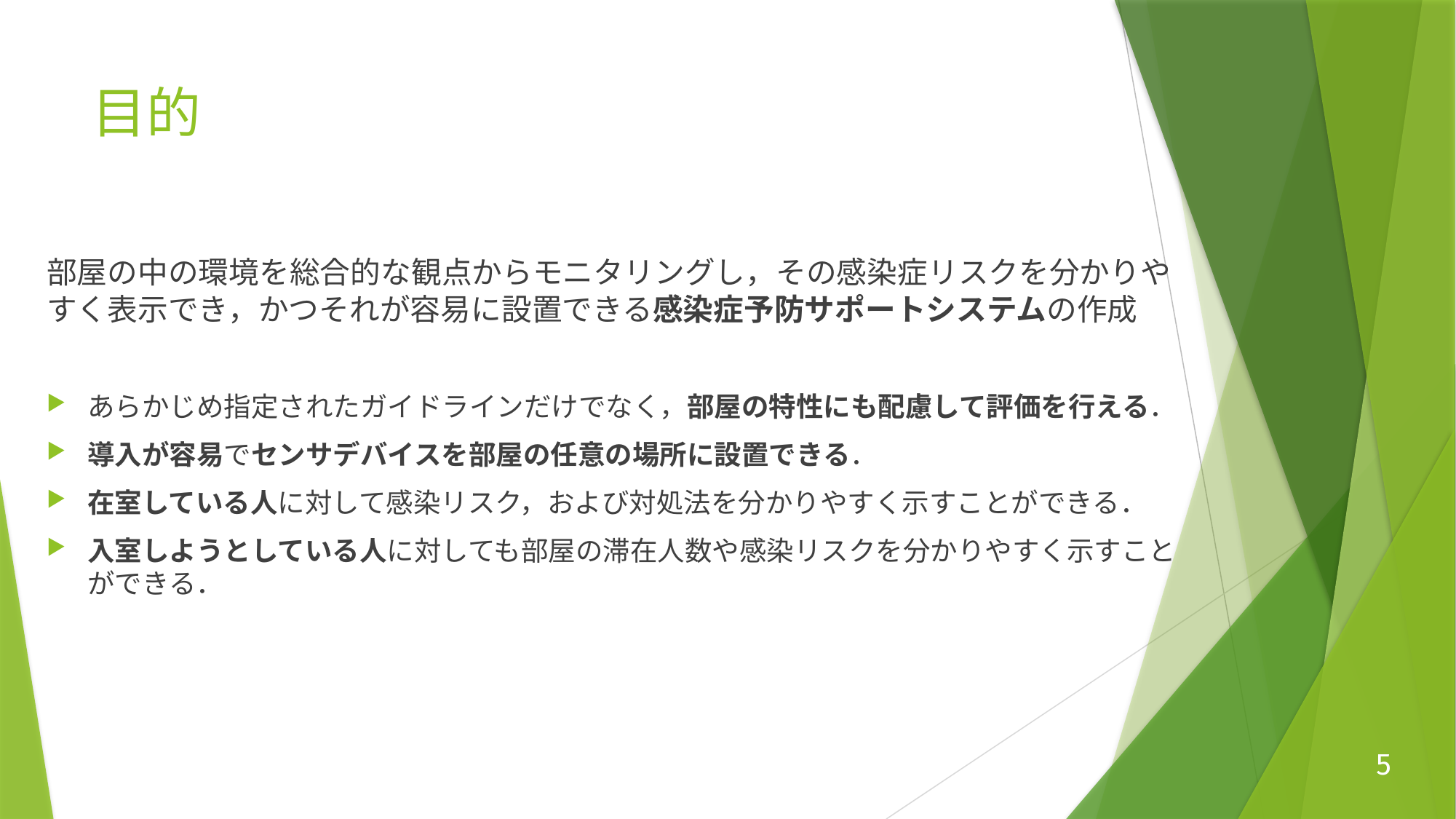

# 目的
部屋の中の環境を総合的な観点からモニタリングし，その感染症リスクを分かりやすく表示でき，かつそれが容易に設置できる感染症予防サポートシステムの作成

あらかじめ指定されたガイドラインだけでなく，部屋の特性にも配慮して評価を行える．
導入が容易でセンサデバイスを部屋の任意の場所に設置できる．
在室している人に対して感染リスク，および対処法を分かりやすく示すことができる．
入室しようとしている人に対しても部屋の滞在人数や感染リスクを分かりやすく示すことができる．

5